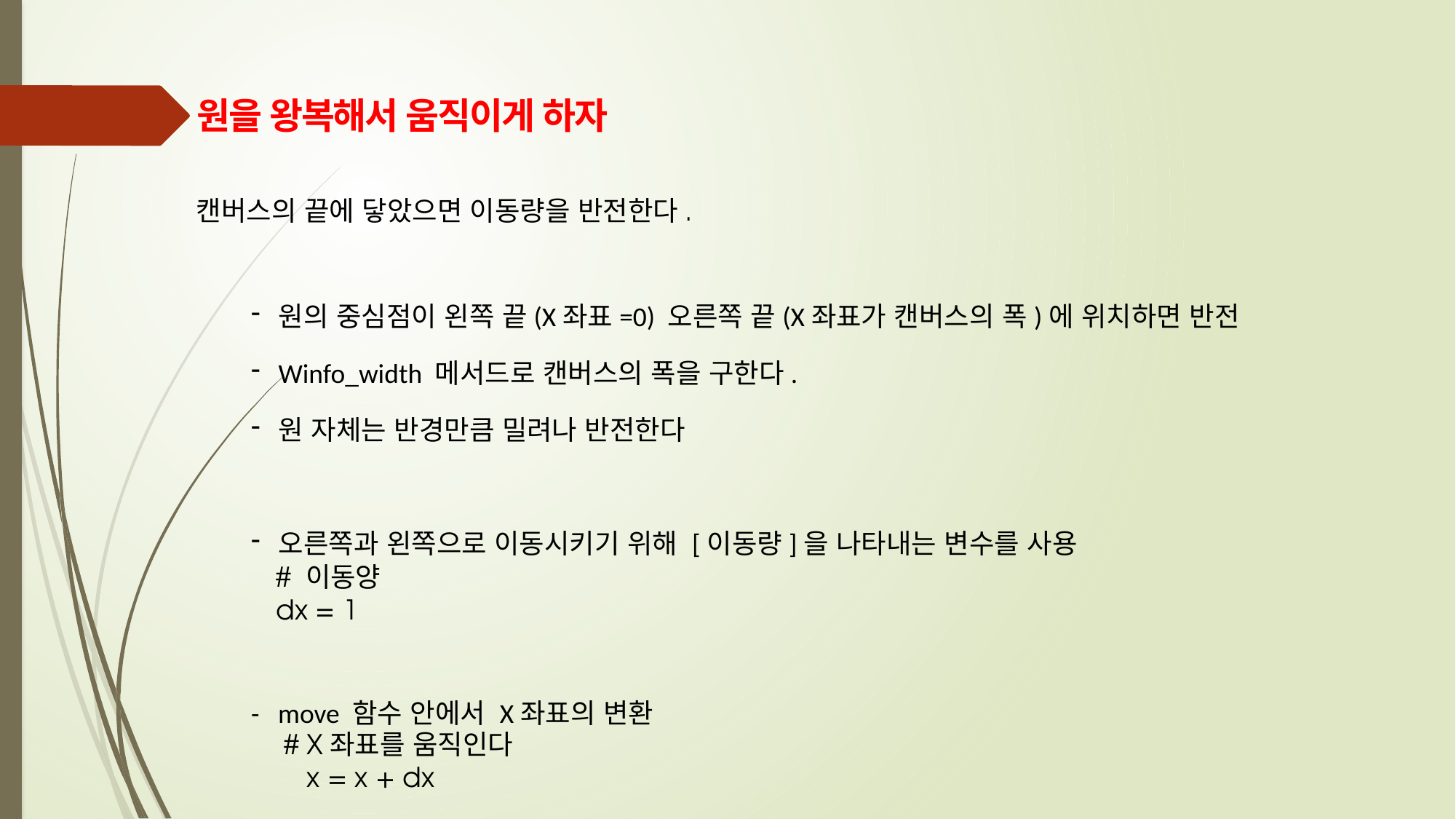

원을 왕복해서 움직이게 하자
캔버스의 끝에 닿았으면 이동량을 반전한다.
원의 중심점이 왼쪽 끝(X좌표=0) 오른쪽 끝(X좌표가 캔버스의 폭)에 위치하면 반전
Winfo_width 메서드로 캔버스의 폭을 구한다.
원 자체는 반경만큼 밀려나 반전한다

오른쪽과 왼쪽으로 이동시키기 위해 [이동량]을 나타내는 변수를 사용

-   move 함수 안에서 X좌표의 변환
# 이동양
dx = 1
 # X좌표를 움직인다
    x = x + dx